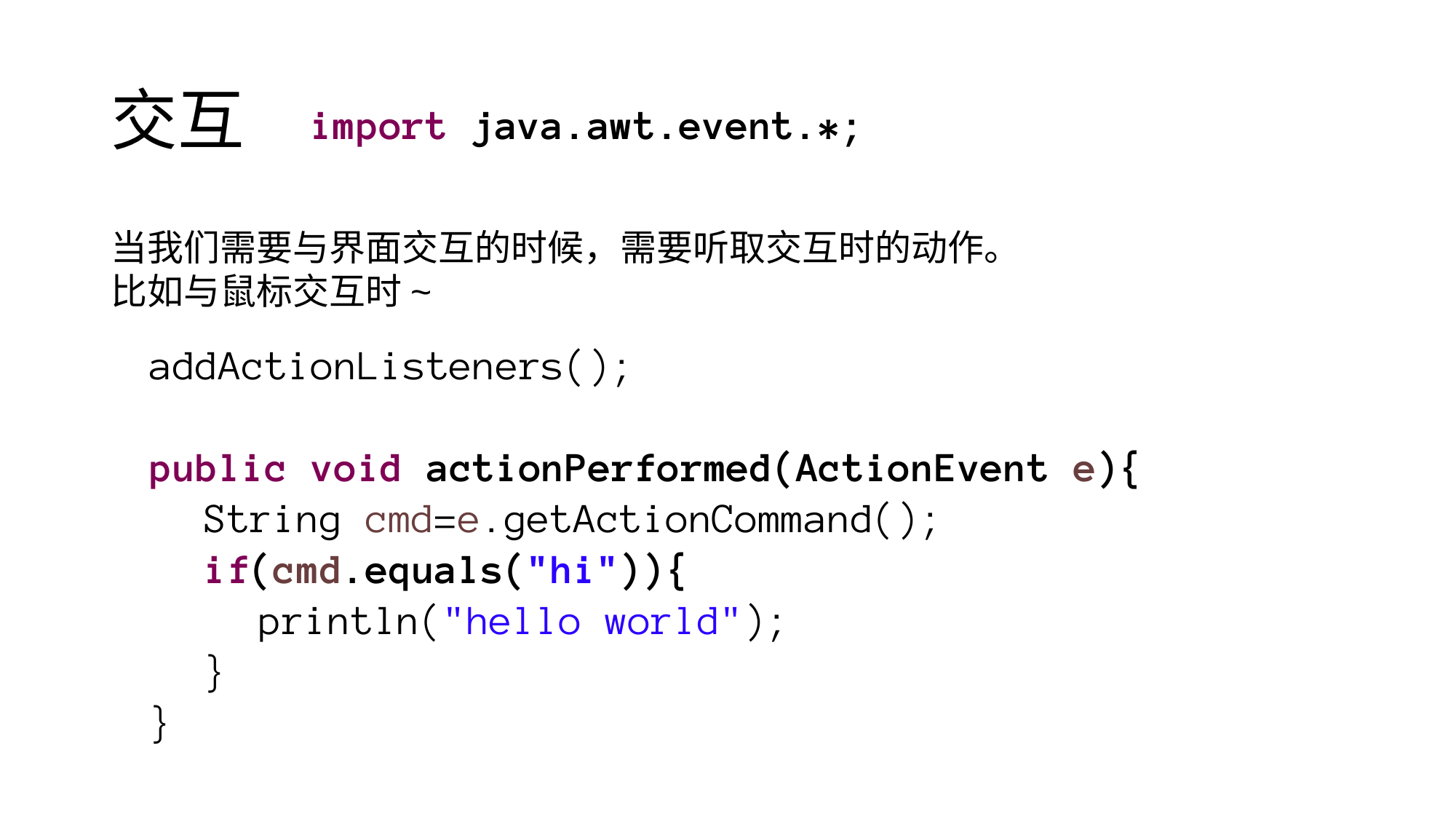

# 交互
import java.awt.event.*;
当我们需要与界面交互的时候，需要听取交互时的动作。
比如与鼠标交互时~

addActionListeners();

public void actionPerformed(ActionEvent e){
String cmd=e.getActionCommand();
if(cmd.equals("hi")){
println("hello world");
}
}